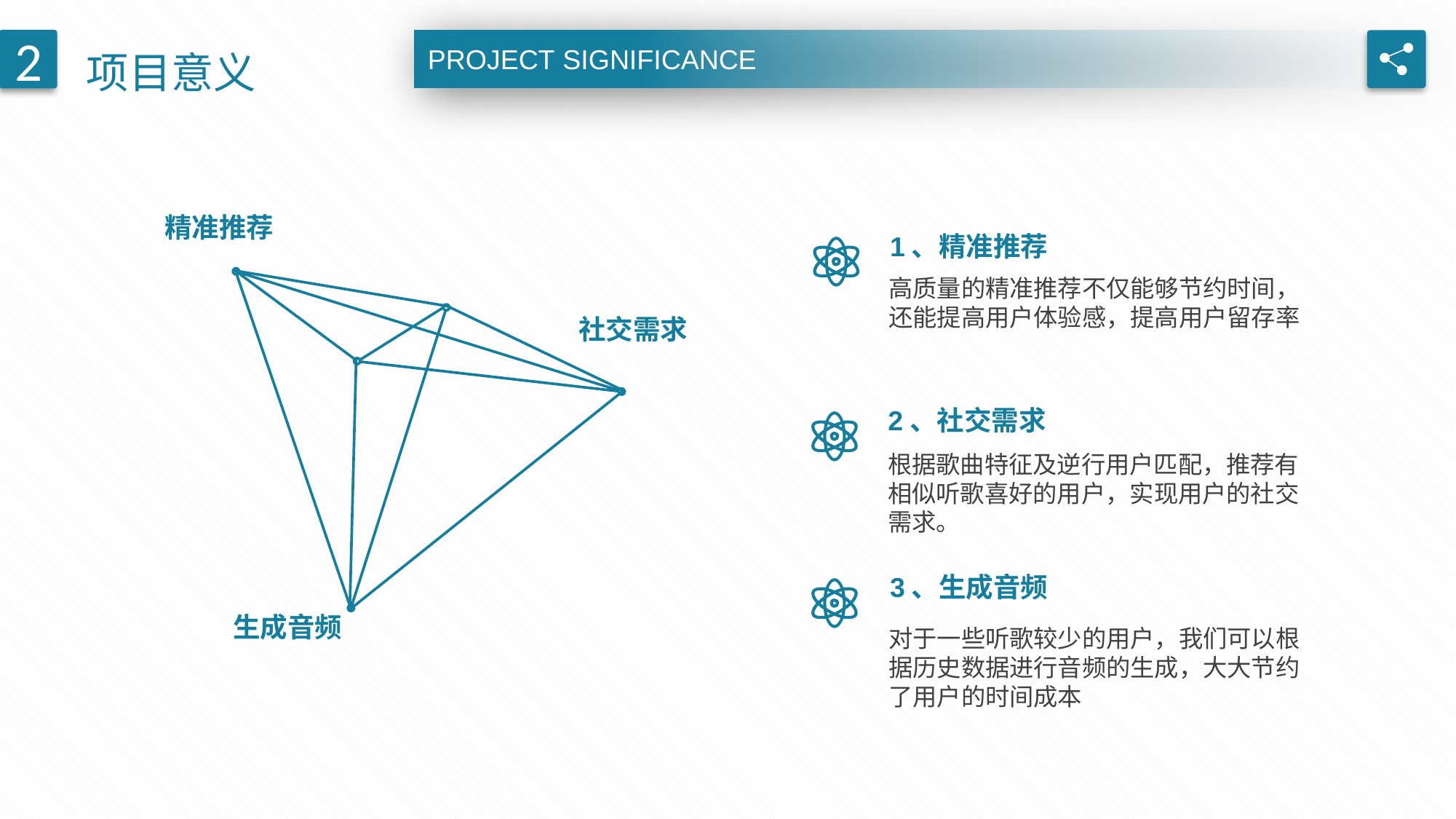

项目意义
2

PROJECT SIGNIFICANCE

精准推荐
1、精准推荐

高质量的精准推荐不仅能够节约时间，还能提高用户体验感，提高用户留存率

社交需求
2、社交需求

根据歌曲特征及逆行用户匹配，推荐有相似听歌喜好的用户，实现用户的社交需求。

3、生成音频

生成音频
对于一些听歌较少的用户，我们可以根据历史数据进行音频的生成，大大节约了用户的时间成本